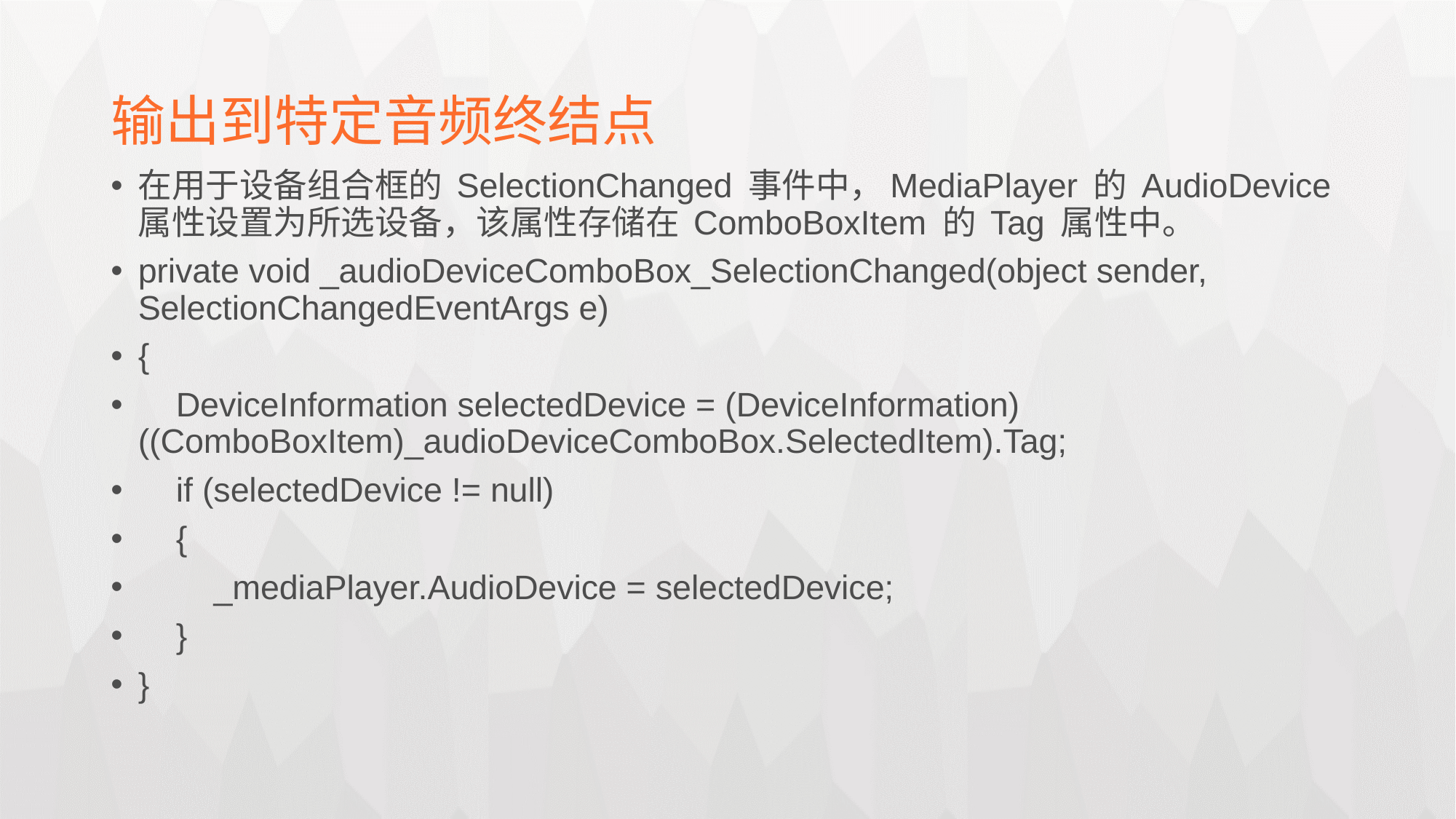

输出到特定音频终结点
在用于设备组合框的 SelectionChanged 事件中，MediaPlayer 的 AudioDevice 属性设置为所选设备，该属性存储在 ComboBoxItem 的 Tag 属性中。
private void _audioDeviceComboBox_SelectionChanged(object sender, SelectionChangedEventArgs e)
{
    DeviceInformation selectedDevice = (DeviceInformation)((ComboBoxItem)_audioDeviceComboBox.SelectedItem).Tag;
    if (selectedDevice != null)
    {
        _mediaPlayer.AudioDevice = selectedDevice;
    }
}